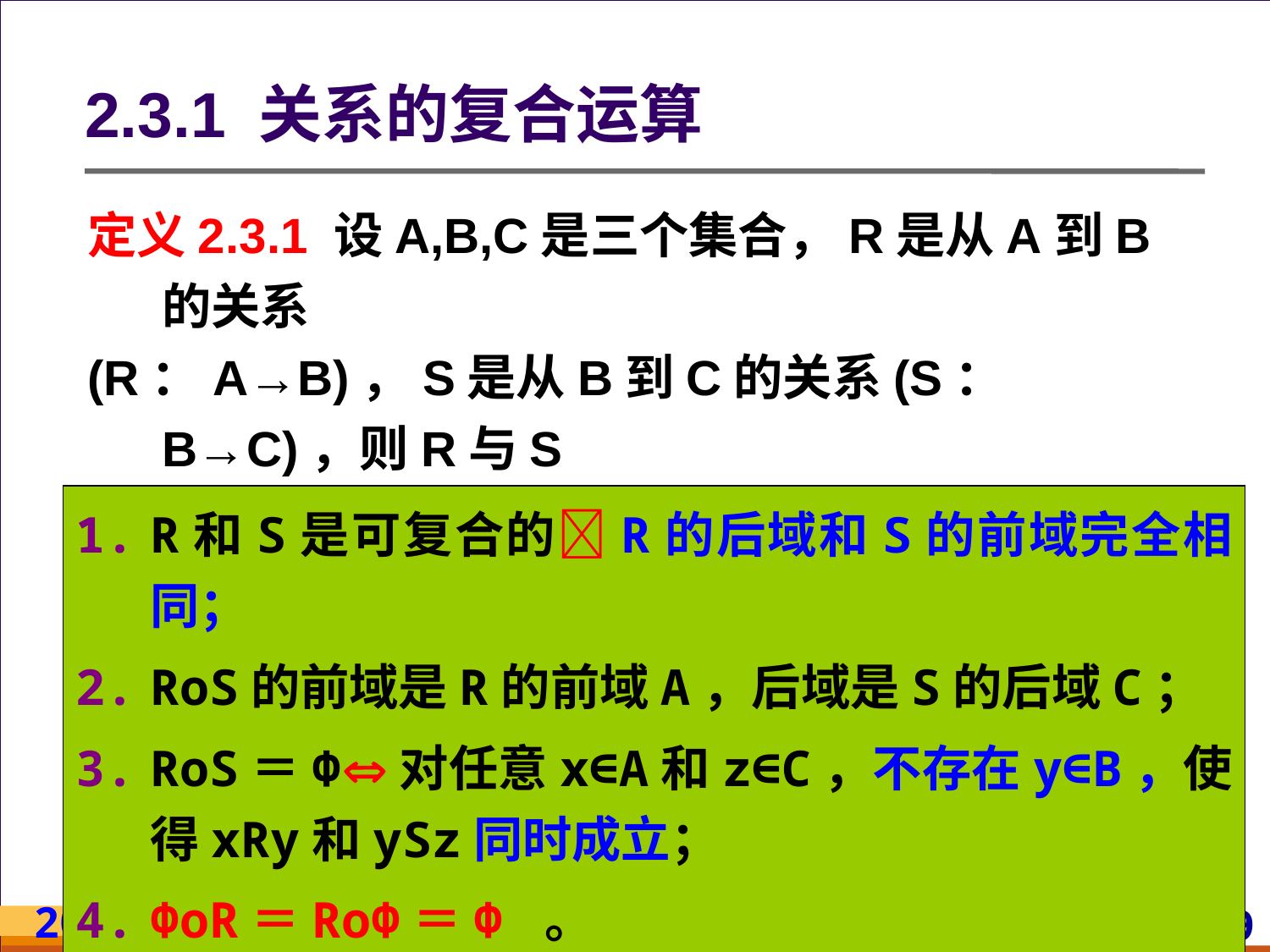

# 2.3.1 关系的复合运算
定义2.3.1 设A,B,C是三个集合，R是从A到B的关系
(R：A→B)，S是从B到C的关系(S：B→C)，则R与S
的复合关系(合成关系)(Composite)RοS是从A到C的
关系，并且：
     RοS＝{<x,z>|x∈A∧z∈C∧
			(∃y)(y∈B∧xRy∧ySz)}
运算“ο”称为复合运算(CompositeOperation)。
R和S是可复合的⇔R的后域和S的前域完全相同；
RoS的前域是R的前域A，后域是S的后域C；
RoS＝Φ⇔对任意x∈A和z∈C，不存在y∈B，使得xRy和ySz同时成立；
ΦoR＝RoΦ＝Φ 。
2024/3/10